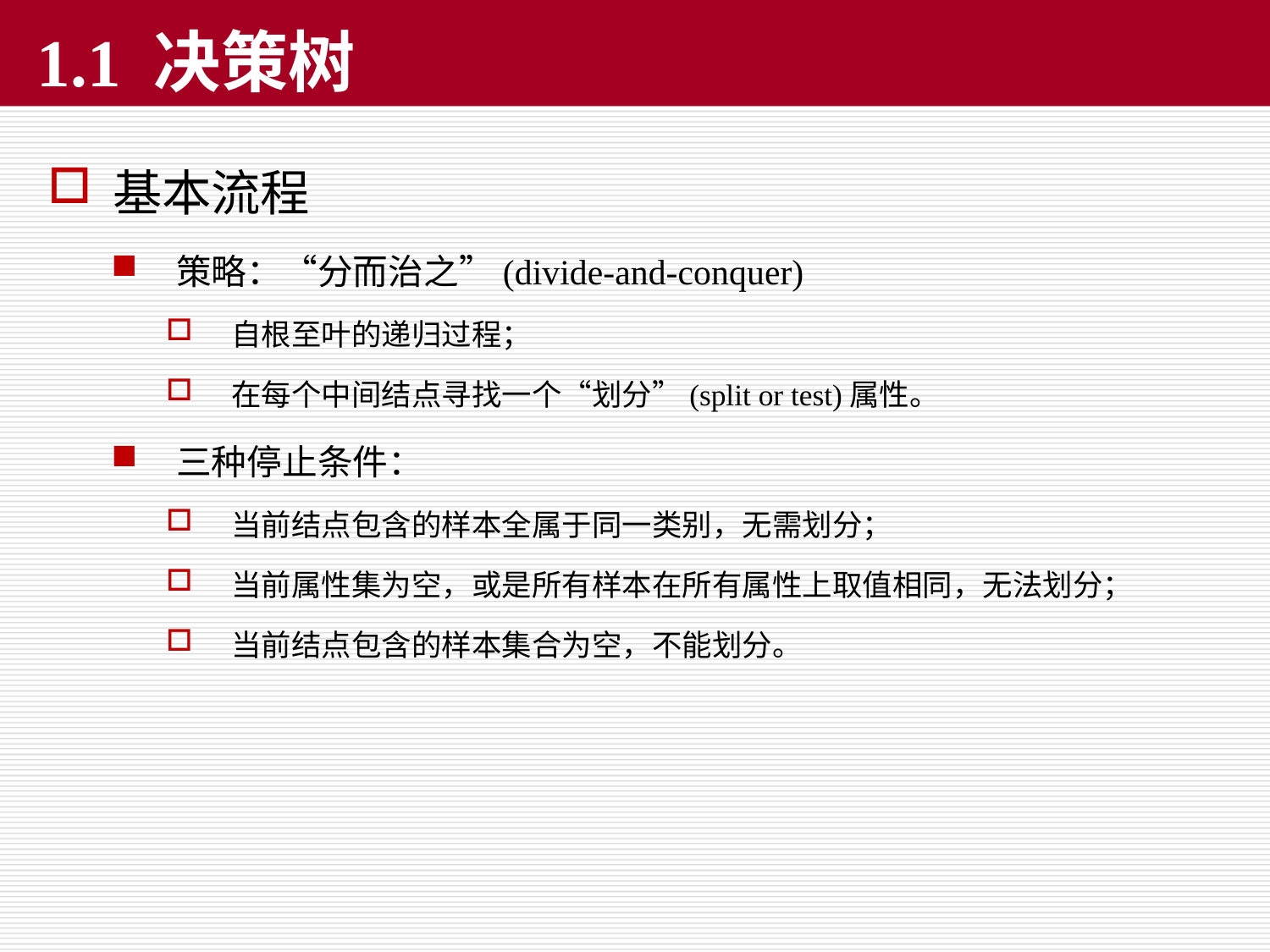

# 1.1 决策树
基本流程
策略：“分而治之”(divide-and-conquer)
自根至叶的递归过程；
在每个中间结点寻找一个“划分”(split or test)属性。
三种停止条件：
当前结点包含的样本全属于同一类别，无需划分；
当前属性集为空，或是所有样本在所有属性上取值相同，无法划分；
当前结点包含的样本集合为空，不能划分。

4